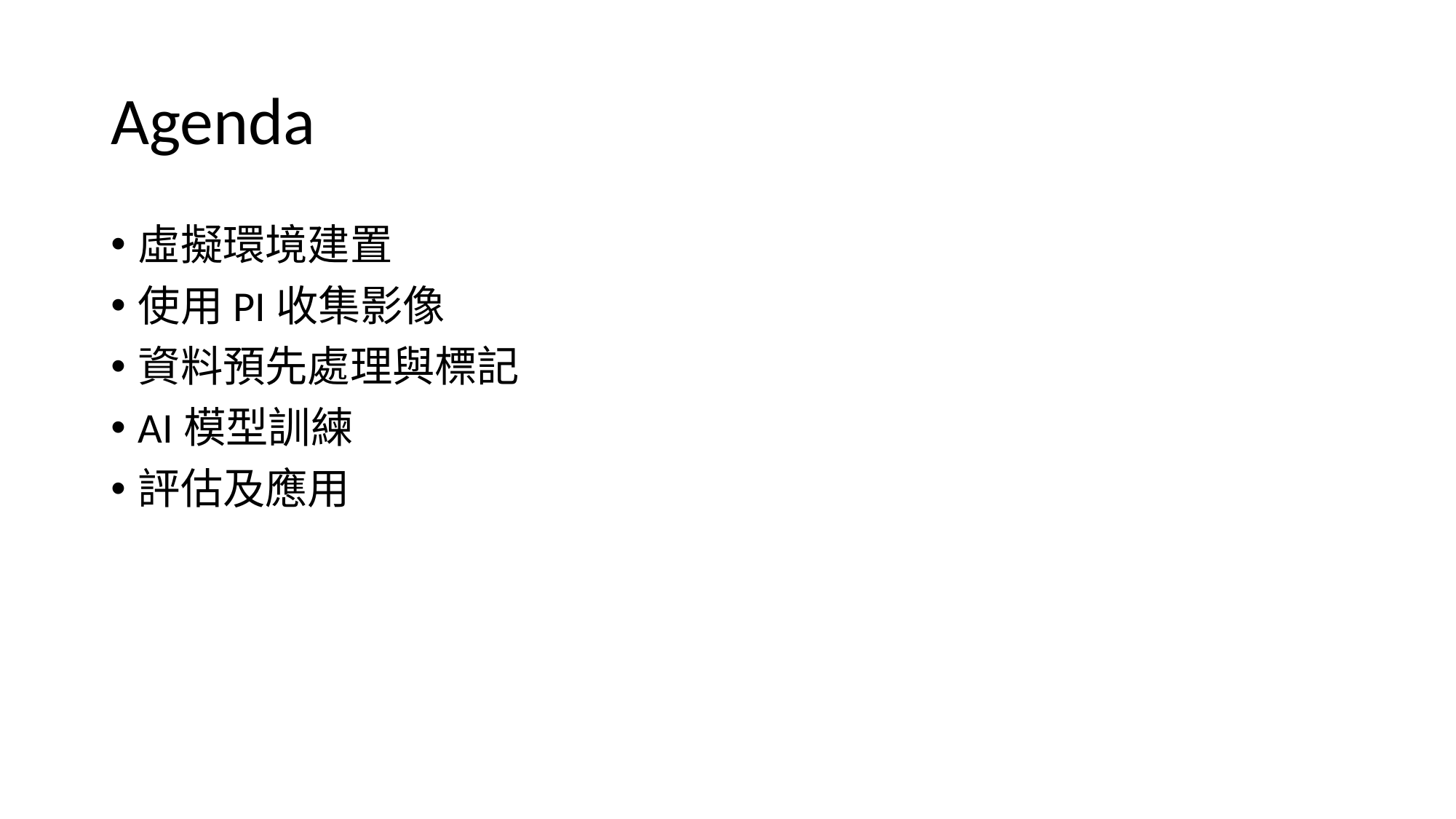

# Agenda
虛擬環境建置
使用PI收集影像
資料預先處理與標記
AI模型訓練
評估及應用